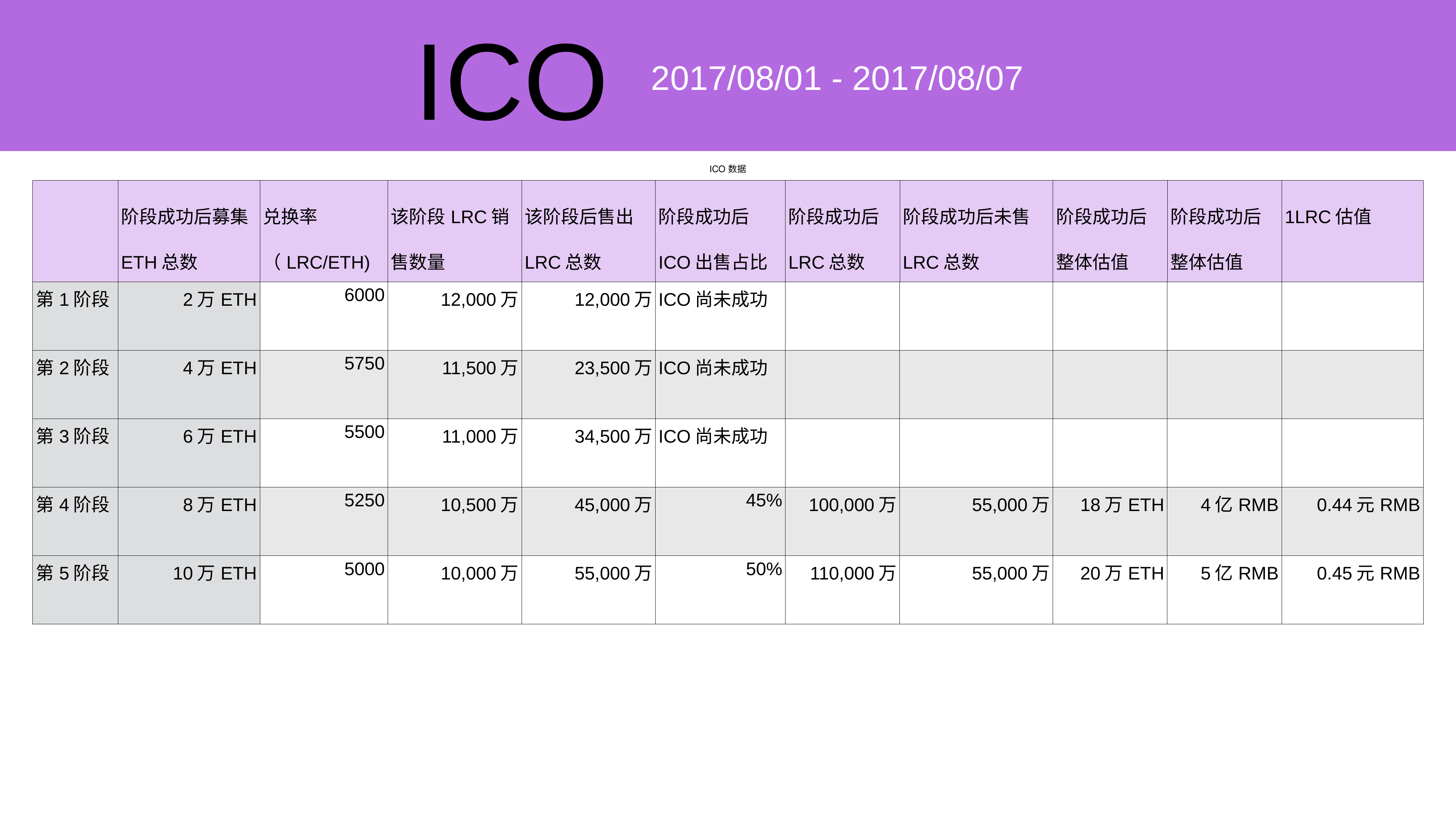

ICO
2017/08/01 - 2017/08/07

| ICO数据 |  |  |  |  |  |  |  |  |  |  |
| --- | --- | --- | --- | --- | --- | --- | --- | --- | --- | --- |
|  | 阶段成功后 募集ETH总数 | 兑换率 （LRC/ETH) | 该阶段 LRC销售数量 | 该阶段后 售出LRC总数 | 阶段成功后 ICO出售占比 | 阶段成功后 LRC总数 | 阶段成功后 未售LRC总数 | 阶段成功后整体估值 | 阶段成功后整体估值 | 1LRC估值 |
| 第1阶段 | 2万ETH | 6000 | 12,000万 | 12,000万 | ICO尚未成功 |  |  |  |  |  |
| 第2阶段 | 4万ETH | 5750 | 11,500万 | 23,500万 | ICO尚未成功 |  |  |  |  |  |
| 第3阶段 | 6万ETH | 5500 | 11,000万 | 34,500万 | ICO尚未成功 |  |  |  |  |  |
| 第4阶段 | 8万ETH | 5250 | 10,500万 | 45,000万 | 45% | 100,000万 | 55,000万 | 18万ETH | 4亿RMB | 0.44元RMB |
| 第5阶段 | 10万ETH | 5000 | 10,000万 | 55,000万 | 50% | 110,000万 | 55,000万 | 20万ETH | 5亿RMB | 0.45元RMB |
$5B
24-Hour Trade Volume
on Global Exchanges